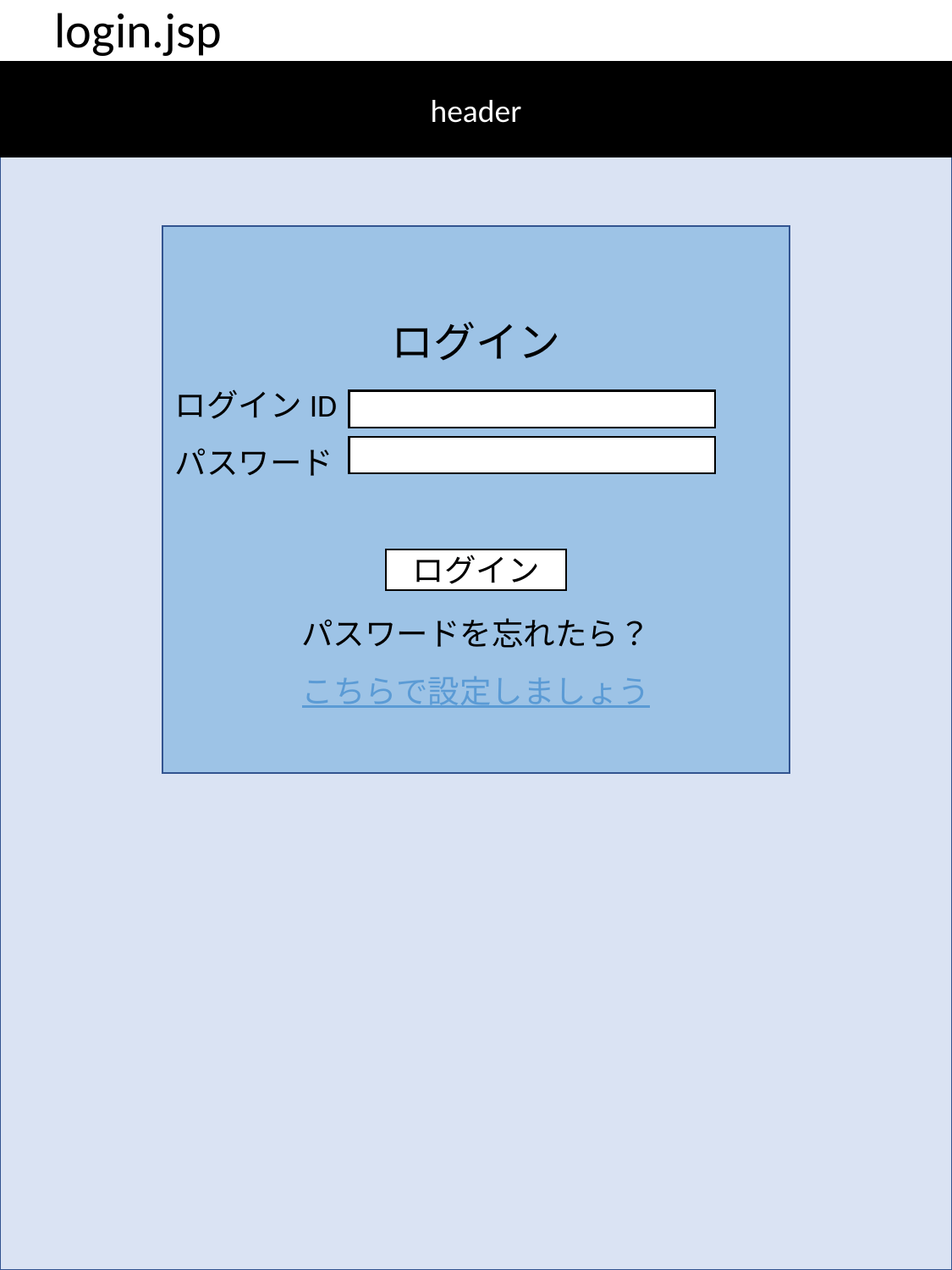

login.jsp
header

ログイン
ログインID
パスワード

パスワードを忘れたら？
こちらで設定しましょう

ログイン